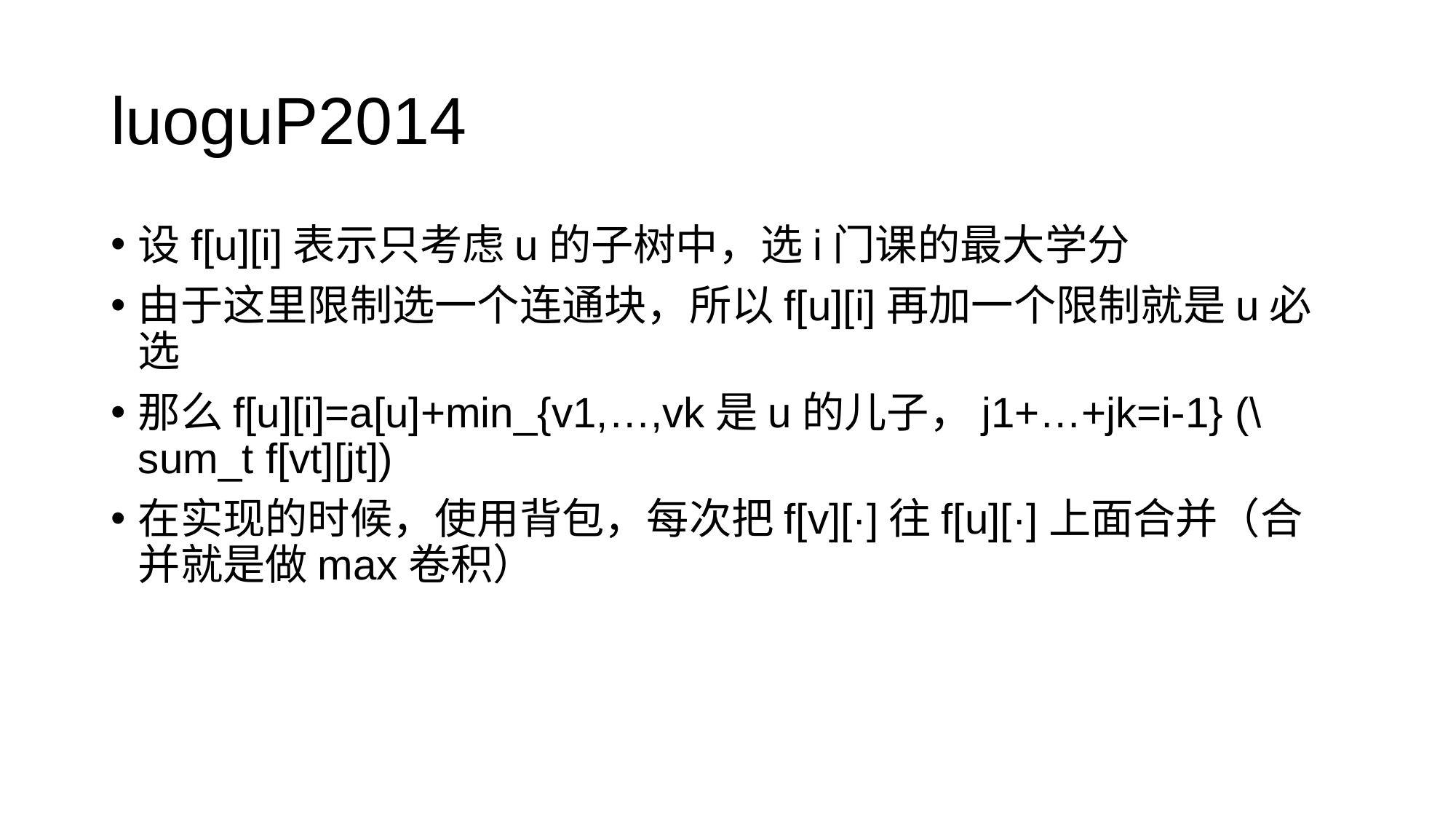

# luoguP2014
设f[u][i]表示只考虑u的子树中，选i门课的最大学分
由于这里限制选一个连通块，所以f[u][i]再加一个限制就是u必选
那么f[u][i]=a[u]+min_{v1,…,vk是u的儿子，j1+…+jk=i-1} (\sum_t f[vt][jt])
在实现的时候，使用背包，每次把f[v][·]往f[u][·]上面合并（合并就是做max卷积）